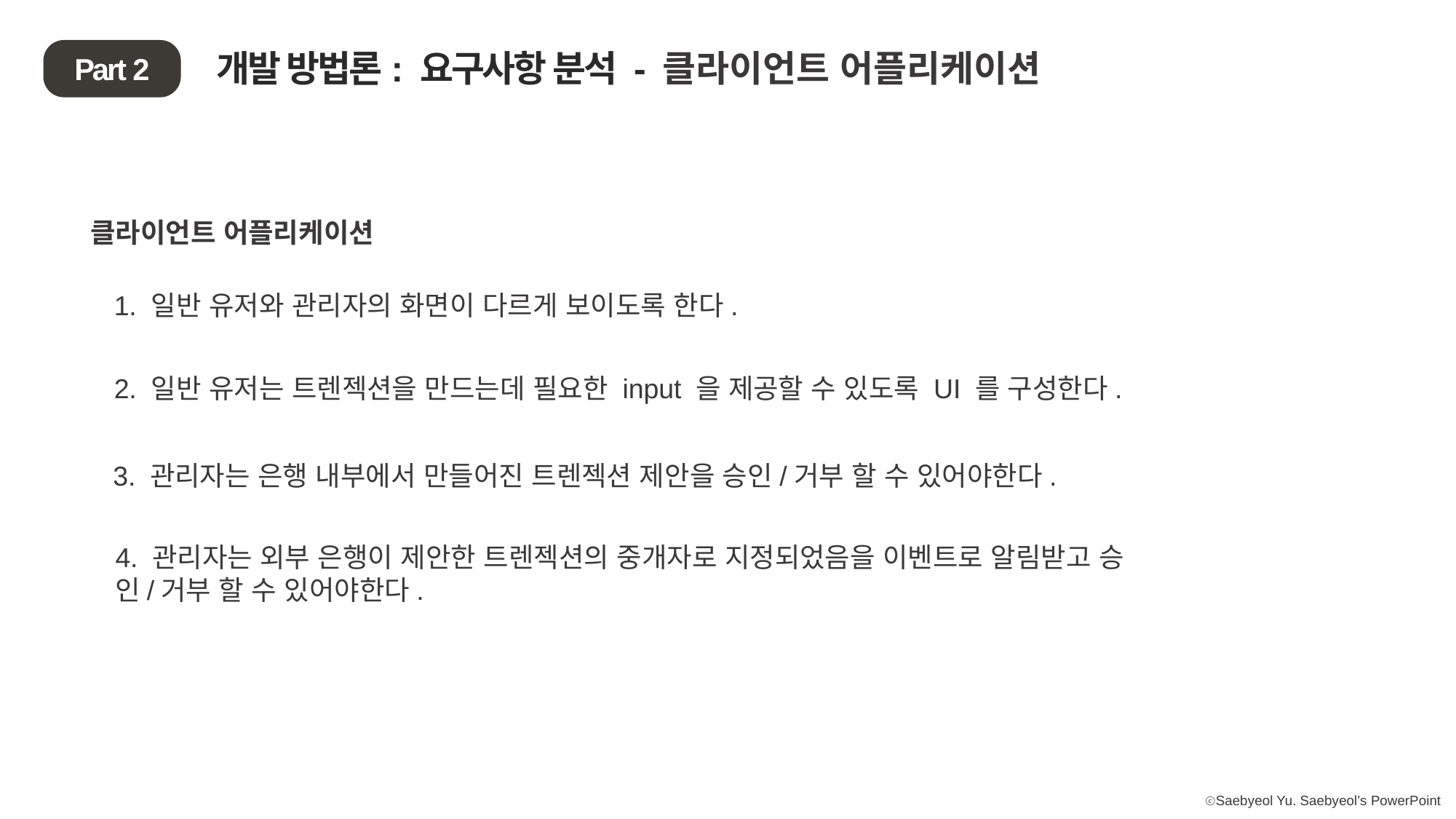

개발 방법론: 요구사항 분석 - 클라이언트 어플리케이션
Part 2
클라이언트 어플리케이션
1. 일반 유저와 관리자의 화면이 다르게 보이도록 한다.
2. 일반 유저는 트렌젝션을 만드는데 필요한 input 을 제공할 수 있도록 UI 를 구성한다.
3. 관리자는 은행 내부에서 만들어진 트렌젝션 제안을 승인/거부 할 수 있어야한다.
4. 관리자는 외부 은행이 제안한 트렌젝션의 중개자로 지정되었음을 이벤트로 알림받고 승인/거부 할 수 있어야한다.